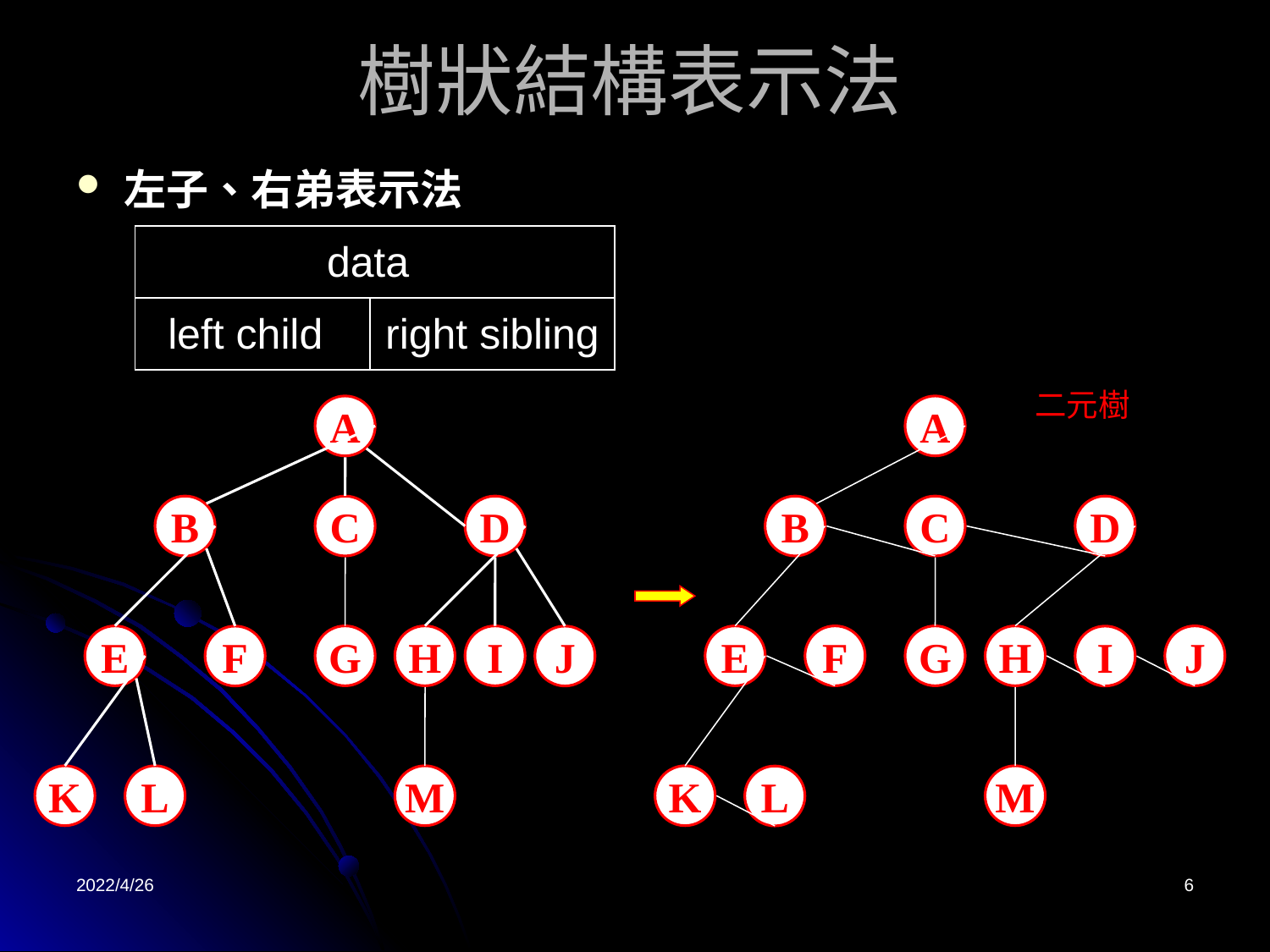

樹狀結構表示法
左子、右弟表示法
| data |  |
| --- | --- |
| left child | right sibling |

二元樹
A
A
B
C
D
B
C
D

E
G
H
I
E
F
G
H
J
F
J
I
K
L
M
K
M
L
2022/4/26
6